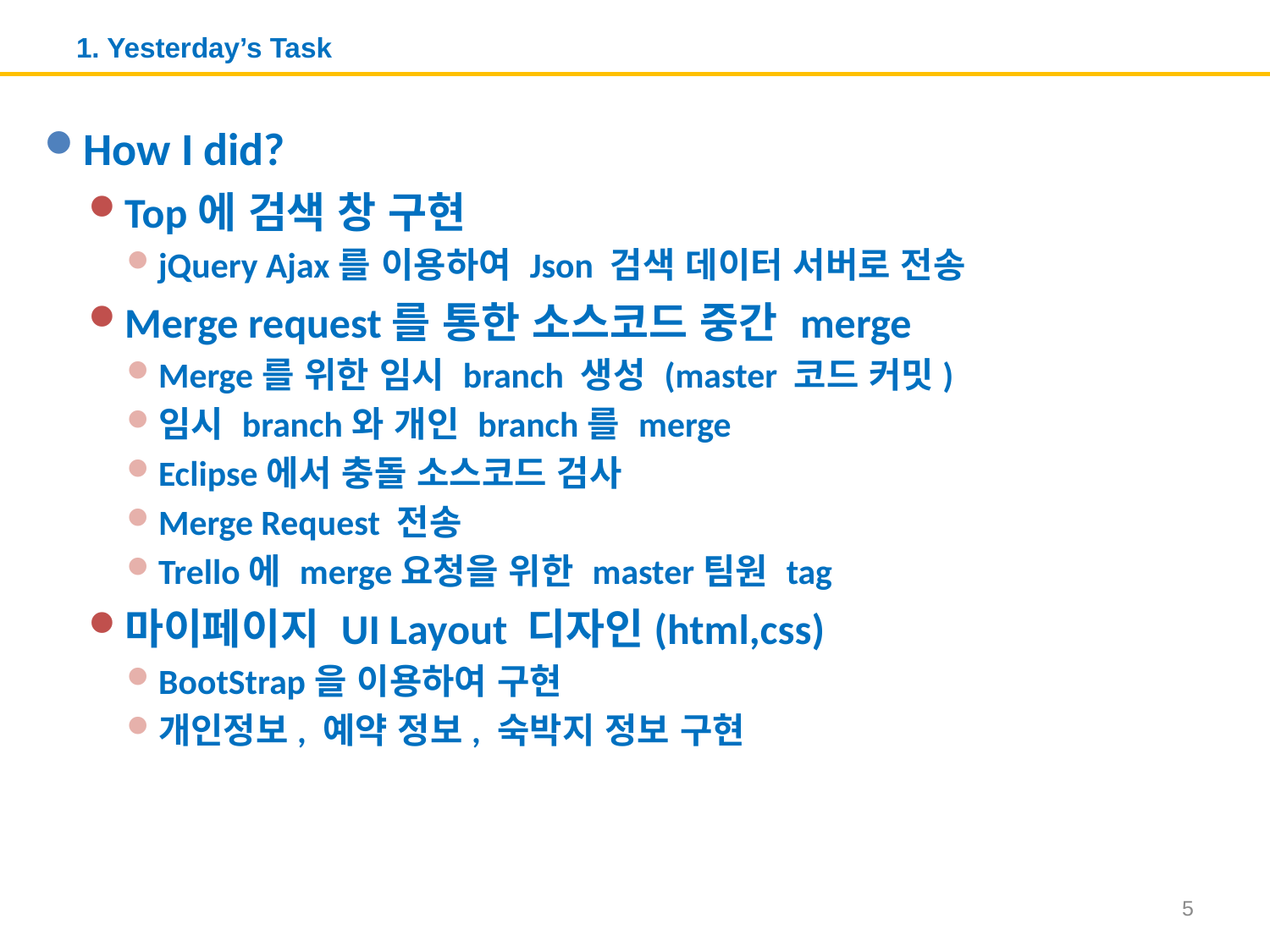

# 1. Yesterday’s Task
How I did?
Top에 검색 창 구현
jQuery Ajax를 이용하여 Json 검색 데이터 서버로 전송
Merge request를 통한 소스코드 중간 merge
Merge를 위한 임시 branch 생성 (master 코드 커밋)
임시 branch와 개인 branch를 merge
Eclipse에서 충돌 소스코드 검사
Merge Request 전송
Trello에 merge요청을 위한 master팀원 tag
마이페이지 UI Layout 디자인(html,css)
BootStrap을 이용하여 구현
개인정보, 예약 정보, 숙박지 정보 구현

5